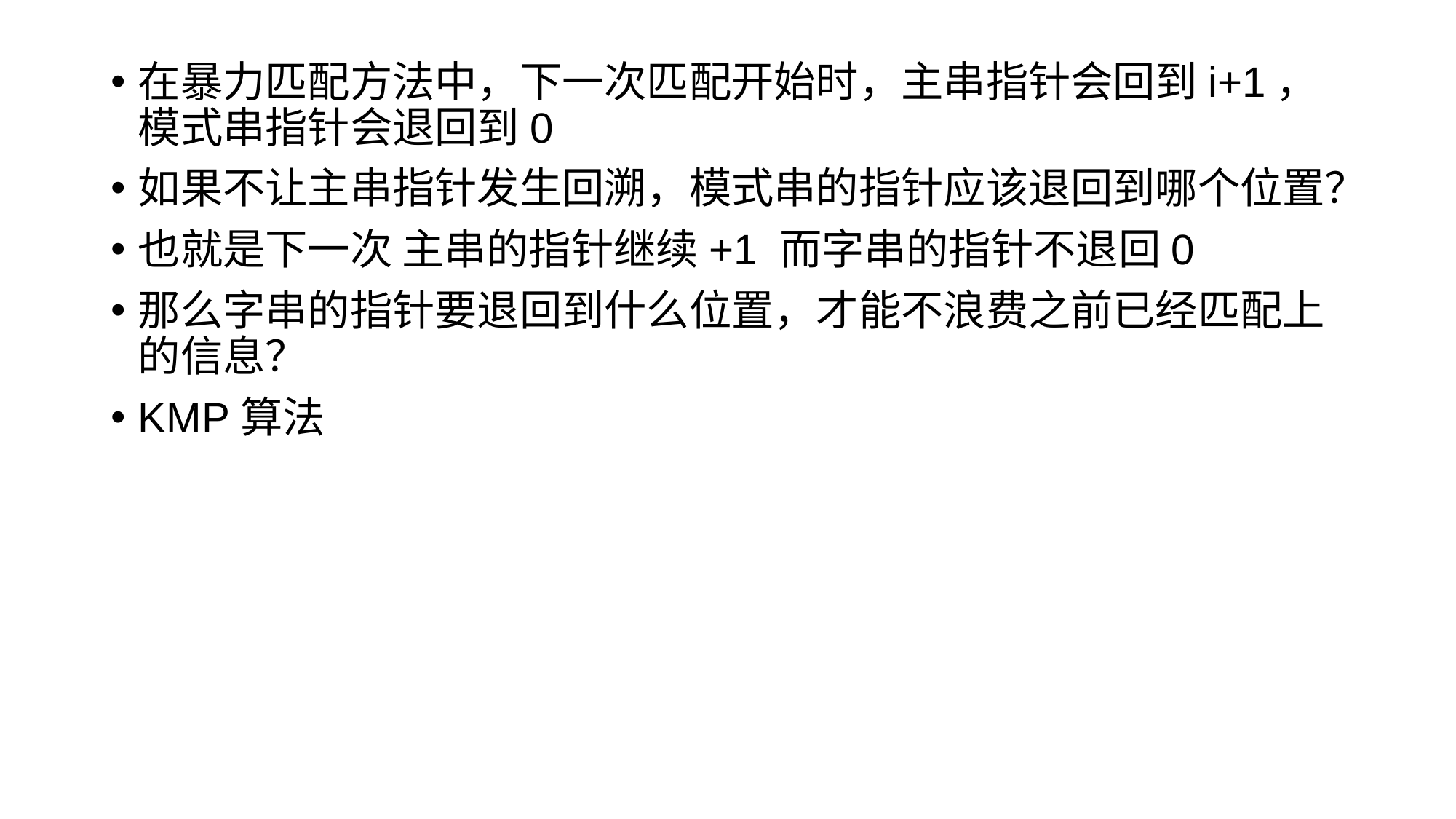

在暴力匹配方法中，下一次匹配开始时，主串指针会回到i+1，模式串指针会退回到0
如果不让主串指针发生回溯，模式串的指针应该退回到哪个位置？
也就是下一次 主串的指针继续+1 而字串的指针不退回0
那么字串的指针要退回到什么位置，才能不浪费之前已经匹配上的信息？
KMP算法